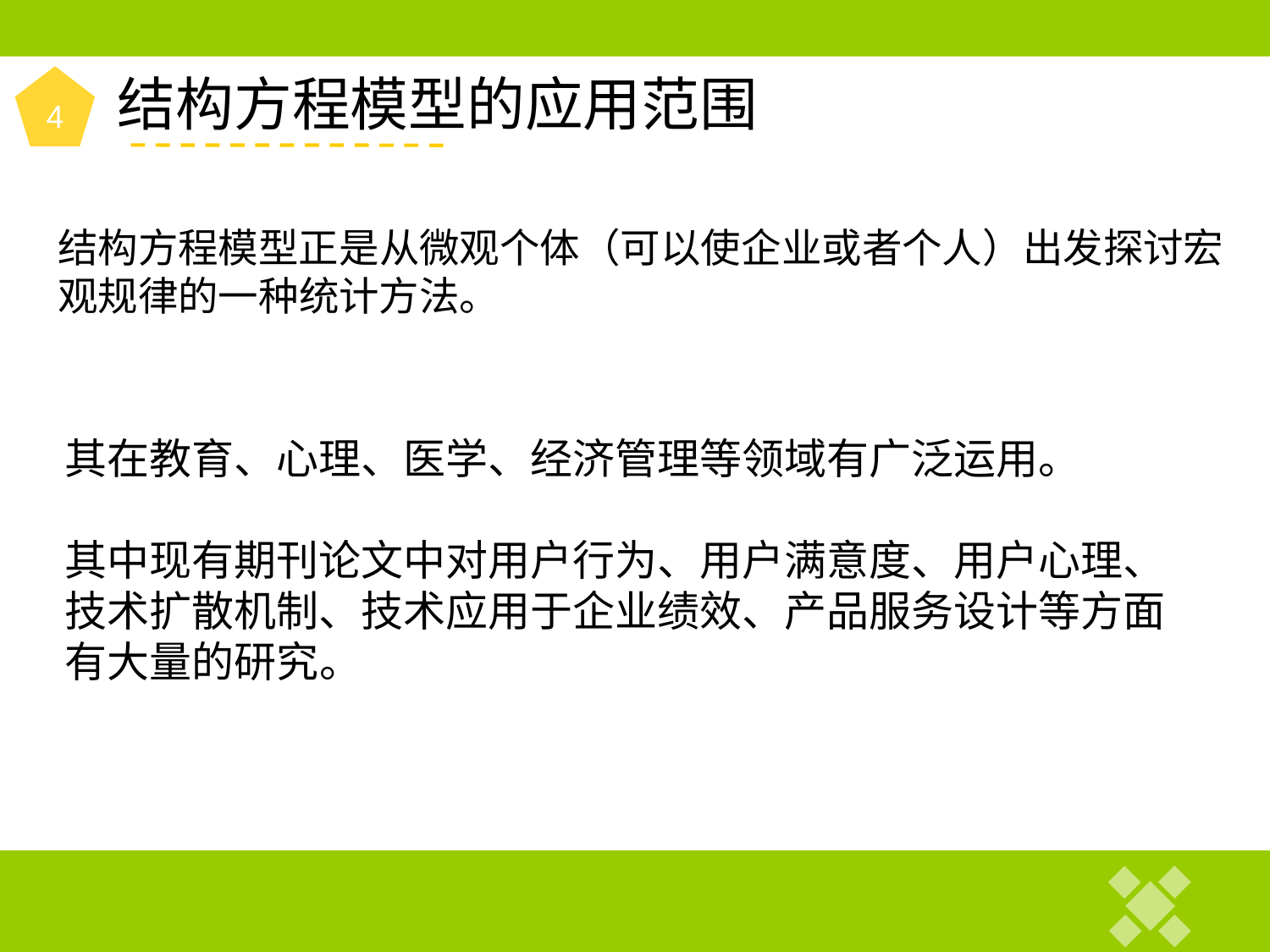

# 结构方程模型的应用范围
4

结构方程模型正是从微观个体（可以使企业或者个人）出发探讨宏观规律的一种统计方法。

其在教育、心理、医学、经济管理等领域有广泛运用。

其中现有期刊论文中对用户行为、用户满意度、用户心理、技术扩散机制、技术应用于企业绩效、产品服务设计等方面有大量的研究。